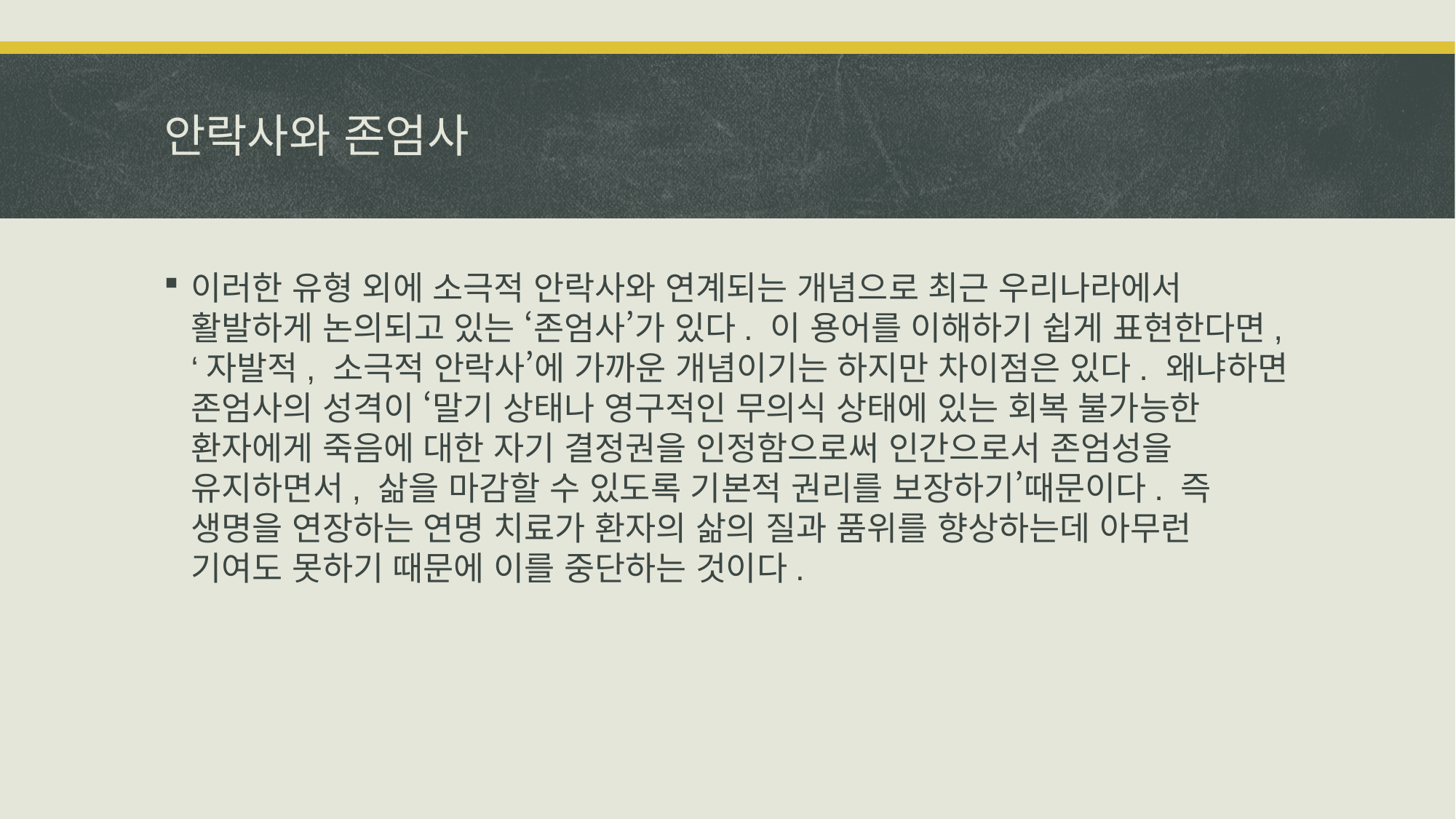

# 안락사와 존엄사
이러한 유형 외에 소극적 안락사와 연계되는 개념으로 최근 우리나라에서 활발하게 논의되고 있는 ‘존엄사’가 있다. 이 용어를 이해하기 쉽게 표현한다면, ‘자발적, 소극적 안락사’에 가까운 개념이기는 하지만 차이점은 있다. 왜냐하면 존엄사의 성격이 ‘말기 상태나 영구적인 무의식 상태에 있는 회복 불가능한 환자에게 죽음에 대한 자기 결정권을 인정함으로써 인간으로서 존엄성을 유지하면서, 삶을 마감할 수 있도록 기본적 권리를 보장하기’때문이다. 즉 생명을 연장하는 연명 치료가 환자의 삶의 질과 품위를 향상하는데 아무런 기여도 못하기 때문에 이를 중단하는 것이다.